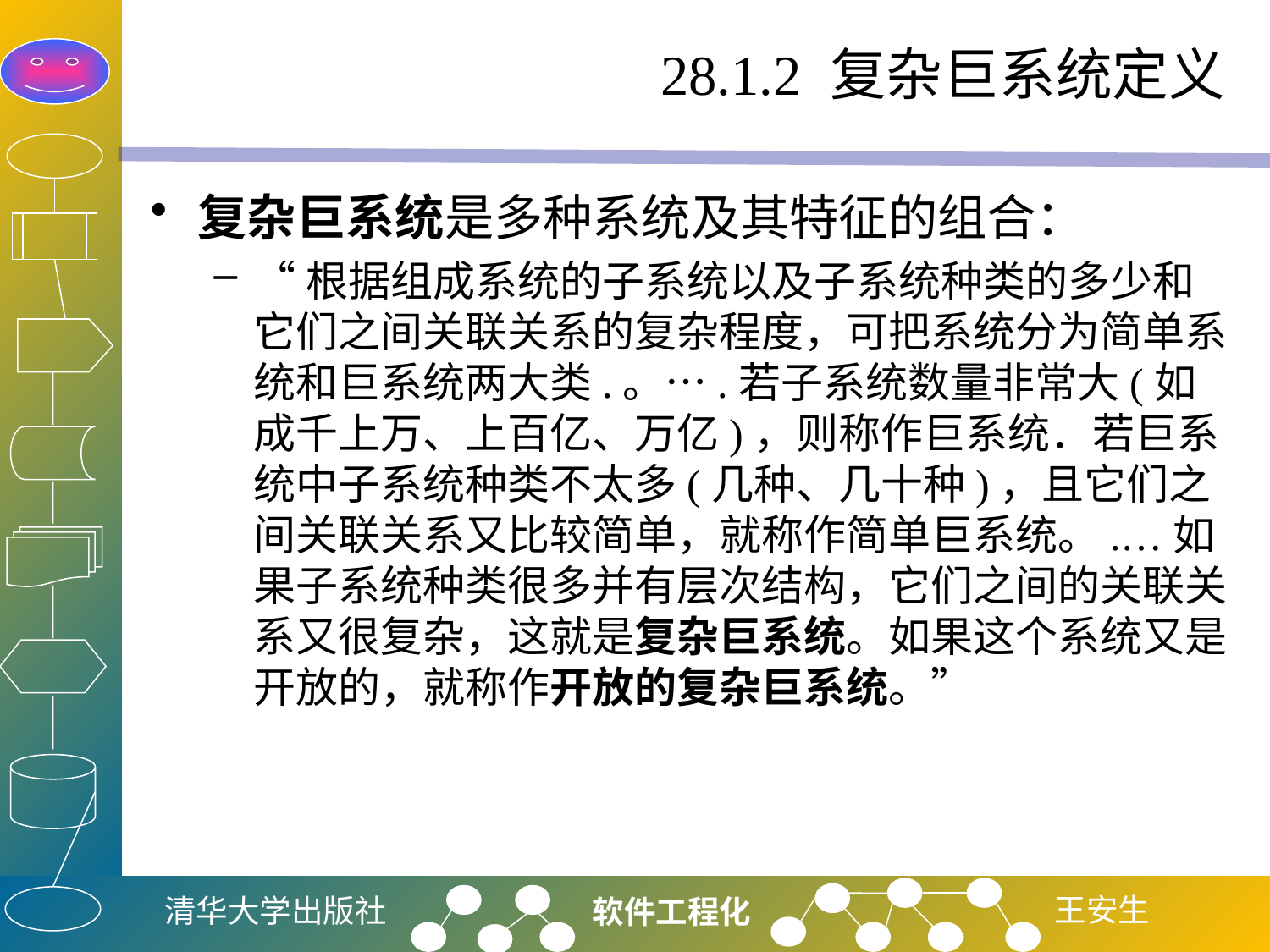

# 28.1.2 复杂巨系统定义
复杂巨系统是多种系统及其特征的组合：
“根据组成系统的子系统以及子系统种类的多少和它们之间关联关系的复杂程度，可把系统分为简单系统和巨系统两大类.。….若子系统数量非常大(如成千上万、上百亿、万亿)，则称作巨系统．若巨系统中子系统种类不太多(几种、几十种)，且它们之间关联关系又比较简单，就称作简单巨系统。.…如果子系统种类很多并有层次结构，它们之间的关联关系又很复杂，这就是复杂巨系统。如果这个系统又是开放的，就称作开放的复杂巨系统。”